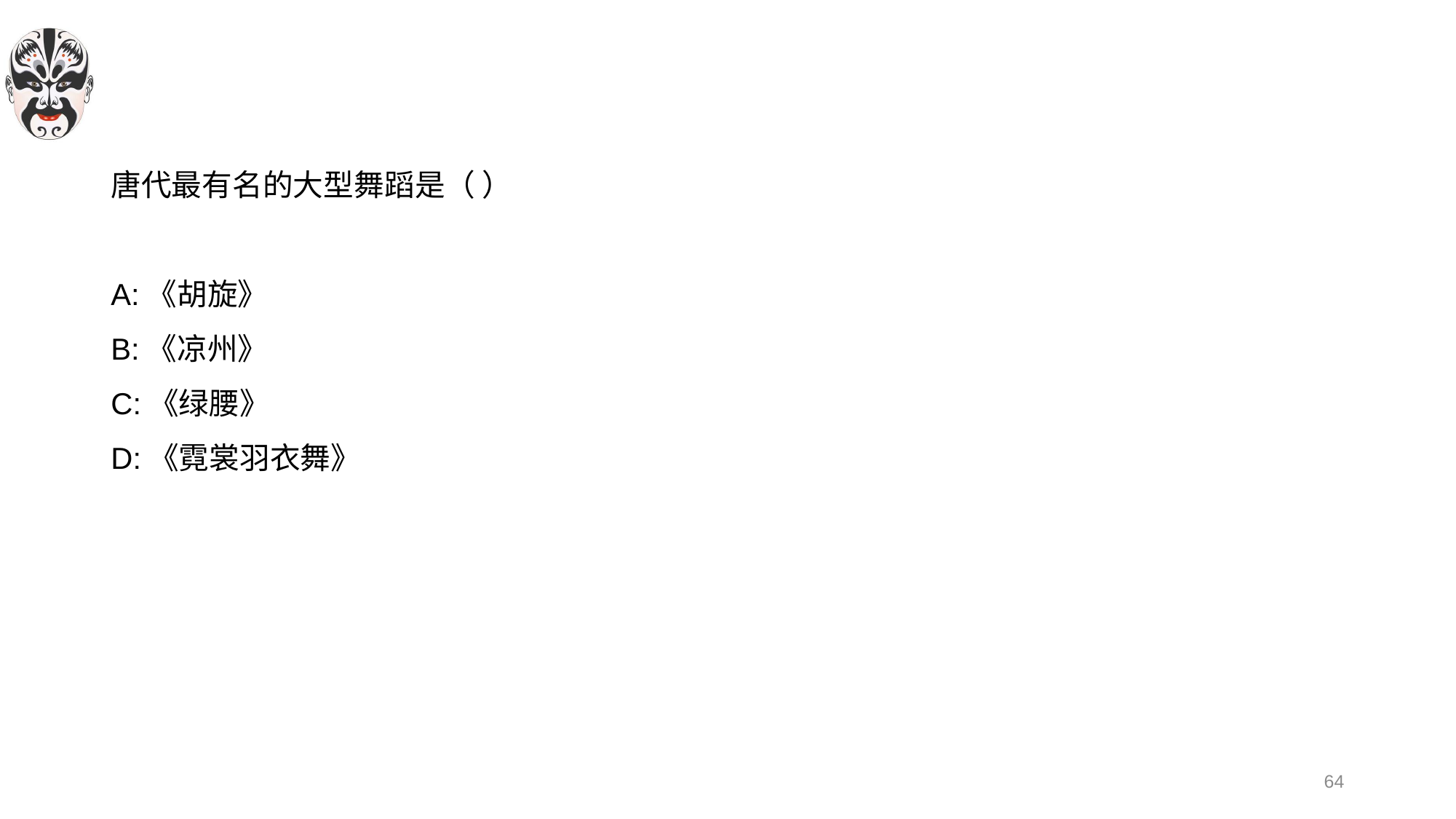

#
唐代最有名的大型舞蹈是（ ）

A:《胡旋》
B:《凉州》
C:《绿腰》
D:《霓裳羽衣舞》

64